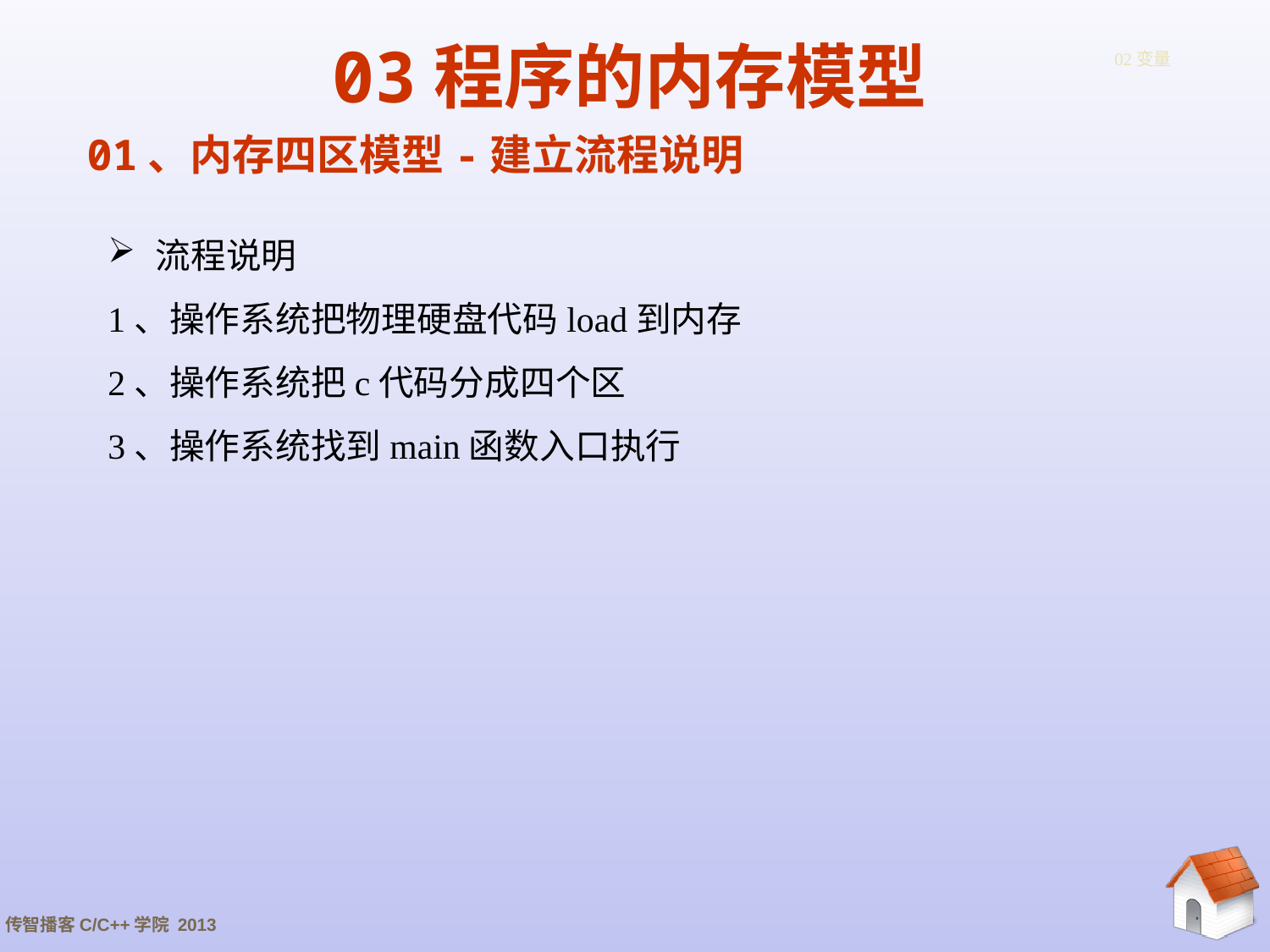

03程序的内存模型
# 02变量
01、内存四区模型-建立流程说明
流程说明
1、操作系统把物理硬盘代码load到内存
2、操作系统把c代码分成四个区
3、操作系统找到main函数入口执行